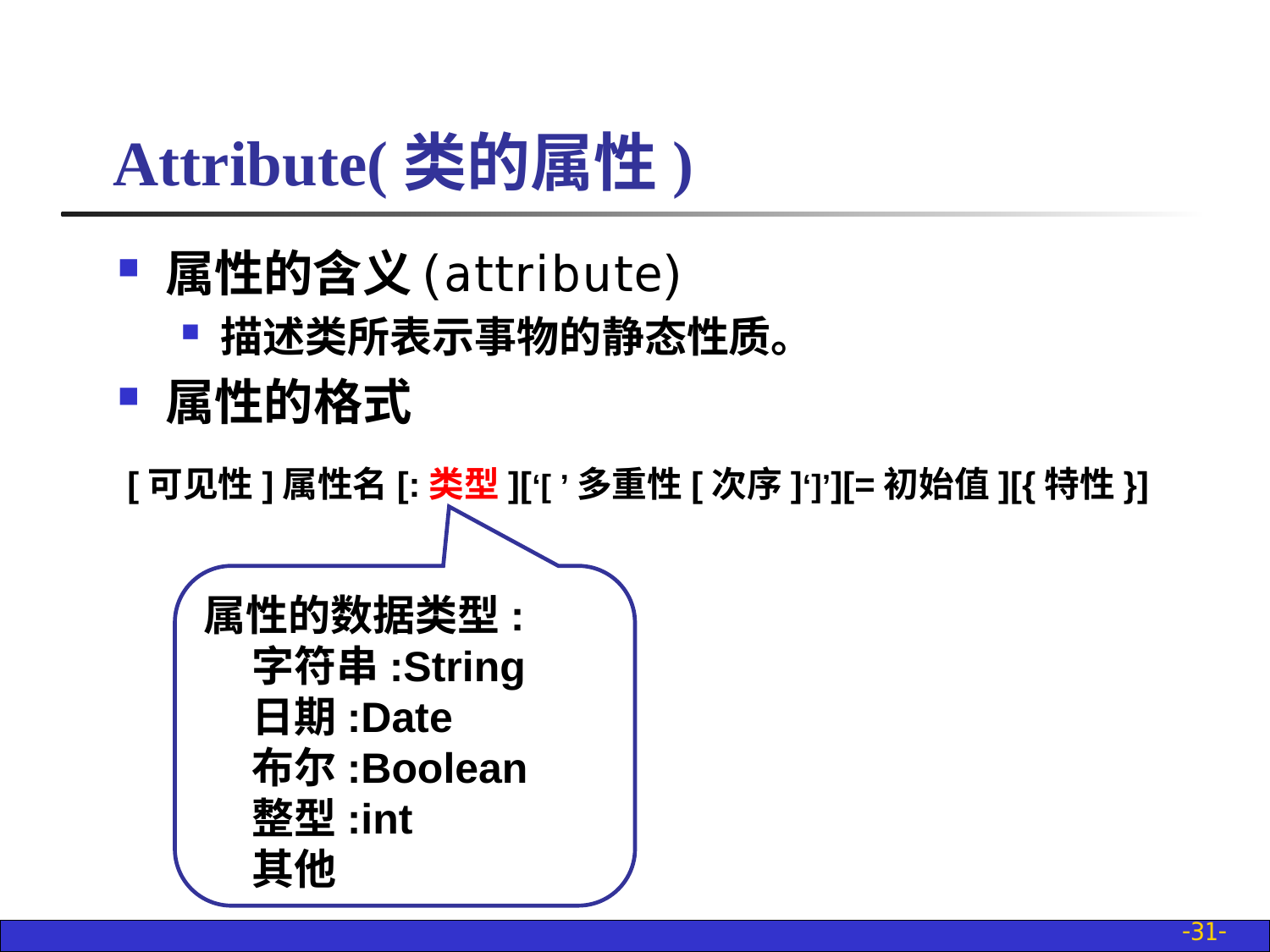

Attribute(类的属性)
属性的含义(attribute)
描述类所表示事物的静态性质。
属性的格式
[可见性]属性名[:类型][‘[ ’多重性[次序]‘]’][=初始值][{特性}]
属性的数据类型:
    字符串:String
    日期:Date
    布尔:Boolean
    整型:int
    其他
-31-